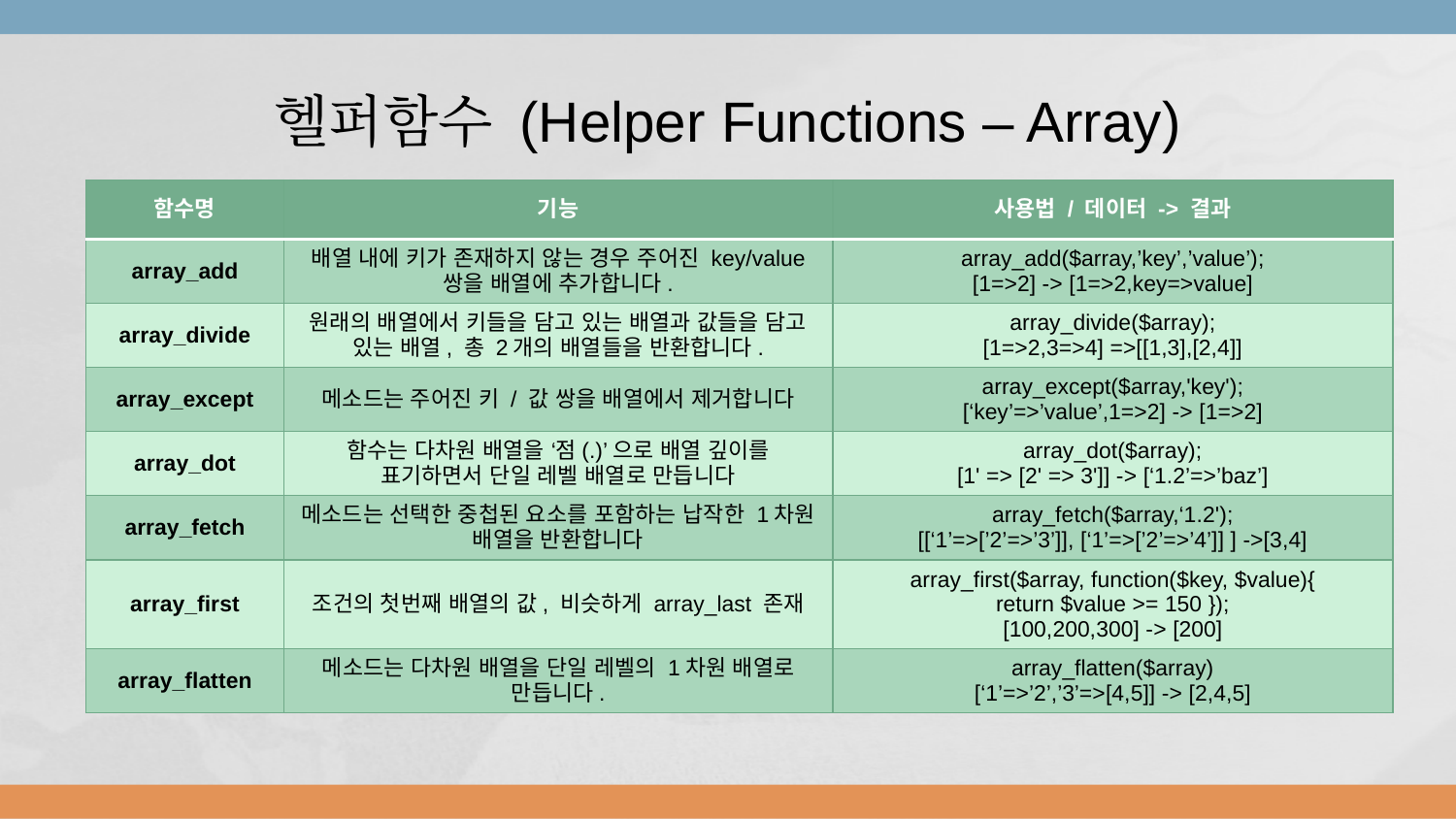

# 헬퍼함수 (Helper Functions – Array)
| 함수명 | 기능 | 사용법 / 데이터 -> 결과 |
| --- | --- | --- |
| array\_add | 배열 내에 키가 존재하지 않는 경우 주어진 key/value 쌍을 배열에 추가합니다. | array\_add($array,’key’,’value’); [1=>2] -> [1=>2,key=>value] |
| array\_divide | 원래의 배열에서 키들을 담고 있는 배열과 값들을 담고 있는 배열, 총 2개의 배열들을 반환합니다. | array\_divide($array); [1=>2,3=>4] =>[[1,3],[2,4]] |
| array\_except | 메소드는 주어진 키 / 값 쌍을 배열에서 제거합니다 | array\_except($array,'key'); [‘key’=>’value’,1=>2] -> [1=>2] |
| array\_dot | 함수는 다차원 배열을 ‘점(.)’으로 배열 깊이를 표기하면서 단일 레벨 배열로 만듭니다 | array\_dot($array); [1' => [2' => 3']] -> [‘1.2’=>’baz’] |
| array\_fetch | 메소드는 선택한 중첩된 요소를 포함하는 납작한 1차원 배열을 반환합니다 | array\_fetch($array,‘1.2'); [[‘1’=>[’2’=>’3’]], [‘1’=>[’2’=>’4’]] ] ->[3,4] |
| array\_first | 조건의 첫번째 배열의 값, 비슷하게 array\_last 존재 | array\_first($array, function($key, $value){ return $value >= 150 }); [100,200,300] -> [200] |
| array\_flatten | 메소드는 다차원 배열을 단일 레벨의 1차원 배열로 만듭니다. | array\_flatten($array) [‘1’=>’2’,’3’=>[4,5]] -> [2,4,5] |